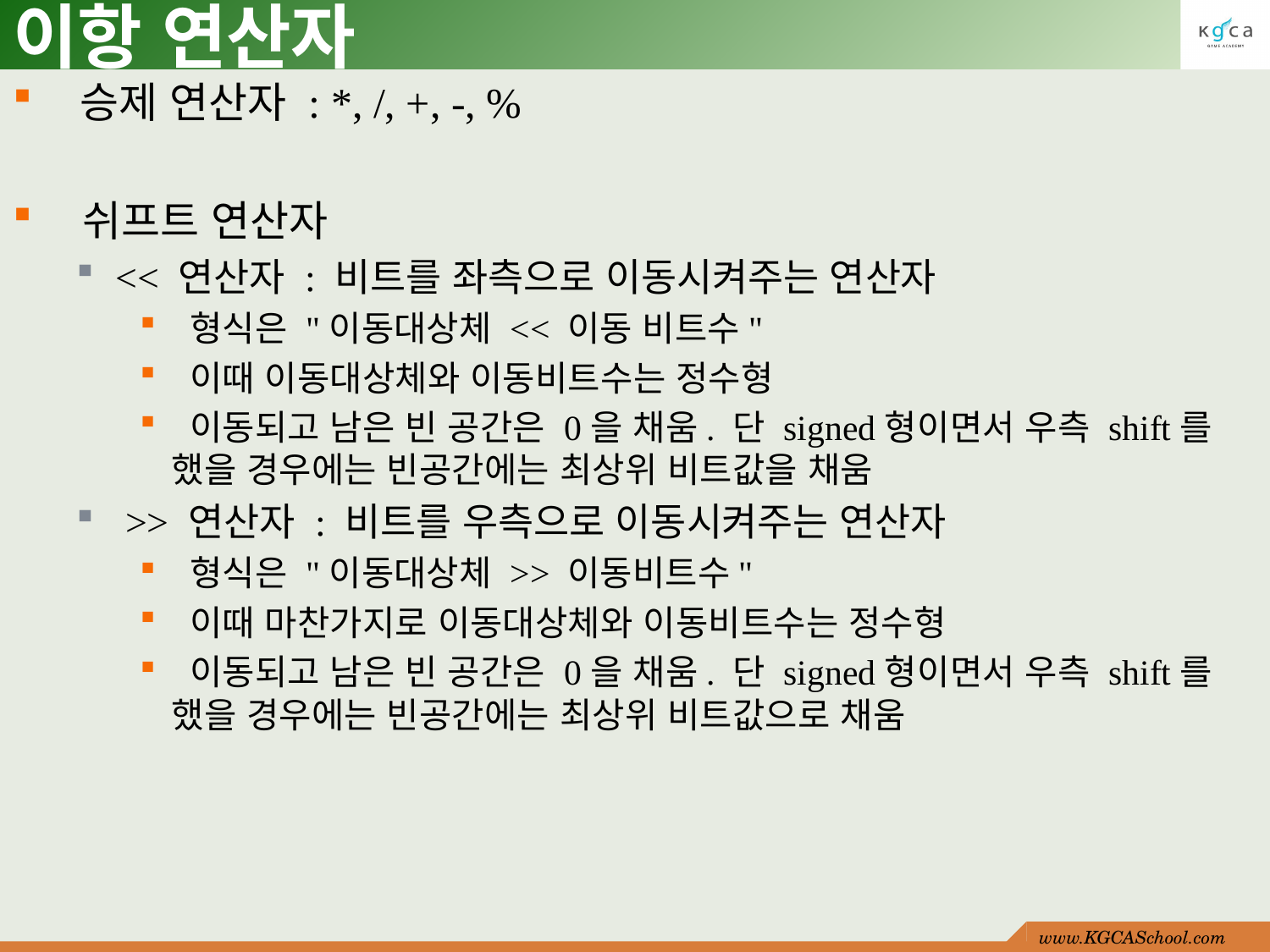

# 이항 연산자
 승제 연산자 : *, /, +, -, %

 쉬프트 연산자
<< 연산자 : 비트를 좌측으로 이동시켜주는 연산자
 형식은 "이동대상체 << 이동 비트수"
 이때 이동대상체와 이동비트수는 정수형
 이동되고 남은 빈 공간은 0을 채움. 단 signed형이면서 우측 shift를 했을 경우에는 빈공간에는 최상위 비트값을 채움
 >> 연산자 : 비트를 우측으로 이동시켜주는 연산자
 형식은 "이동대상체 >> 이동비트수"
 이때 마찬가지로 이동대상체와 이동비트수는 정수형
 이동되고 남은 빈 공간은 0을 채움. 단 signed형이면서 우측 shift를 했을 경우에는 빈공간에는 최상위 비트값으로 채움